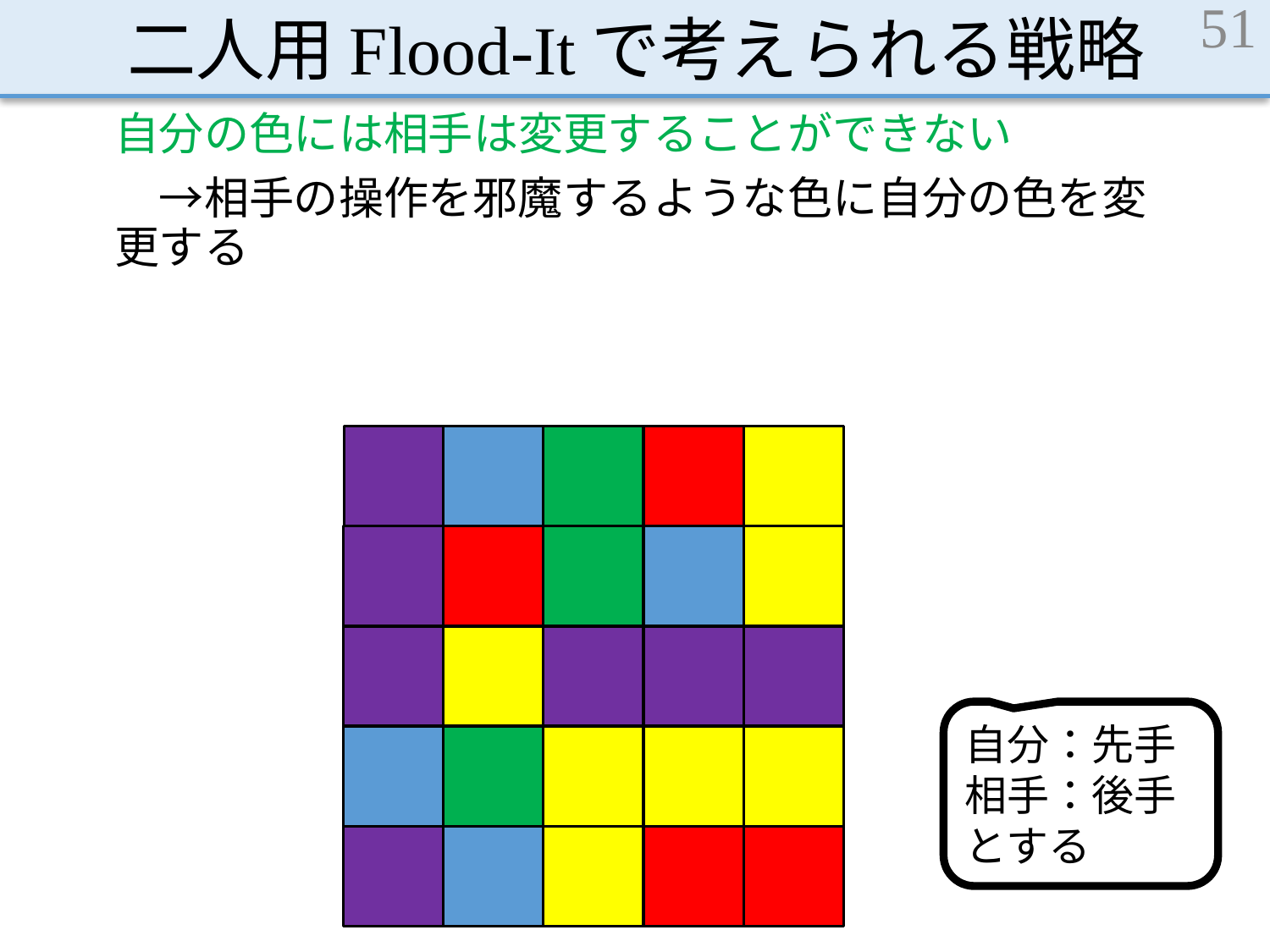

# 二人用Flood-Itで考えられる戦略
51
自分の色には相手は変更することができない
　→相手の操作を邪魔するような色に自分の色を変更する

自分：先手
相手：後手
とする